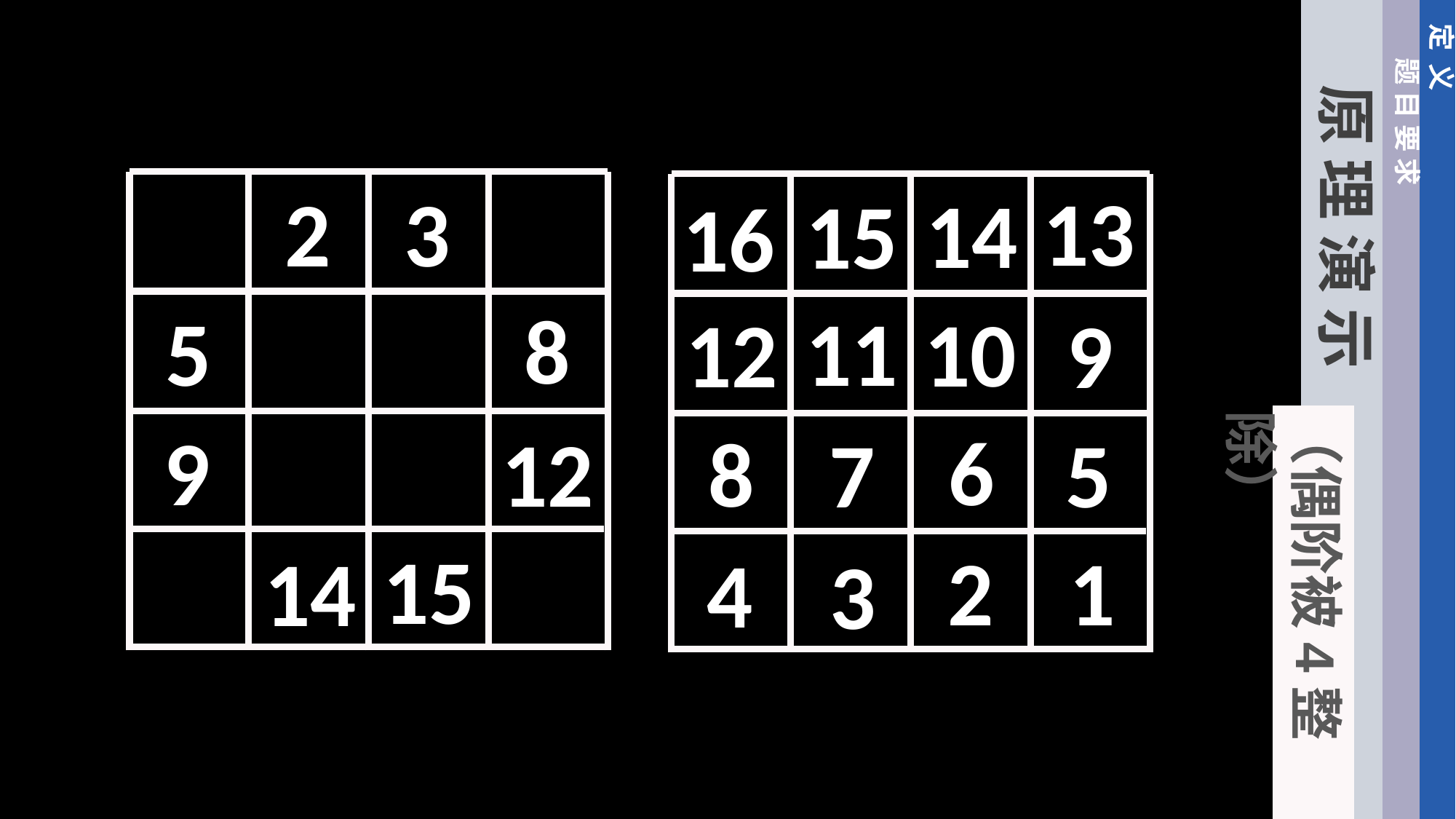

定  义
题 目 要 求
原 理 演 示
13
3
2
14
15
16
8
5
11
10
12
9
（偶阶被4整除）

6
9
12
8
5
7
15
2
1
14
4
3